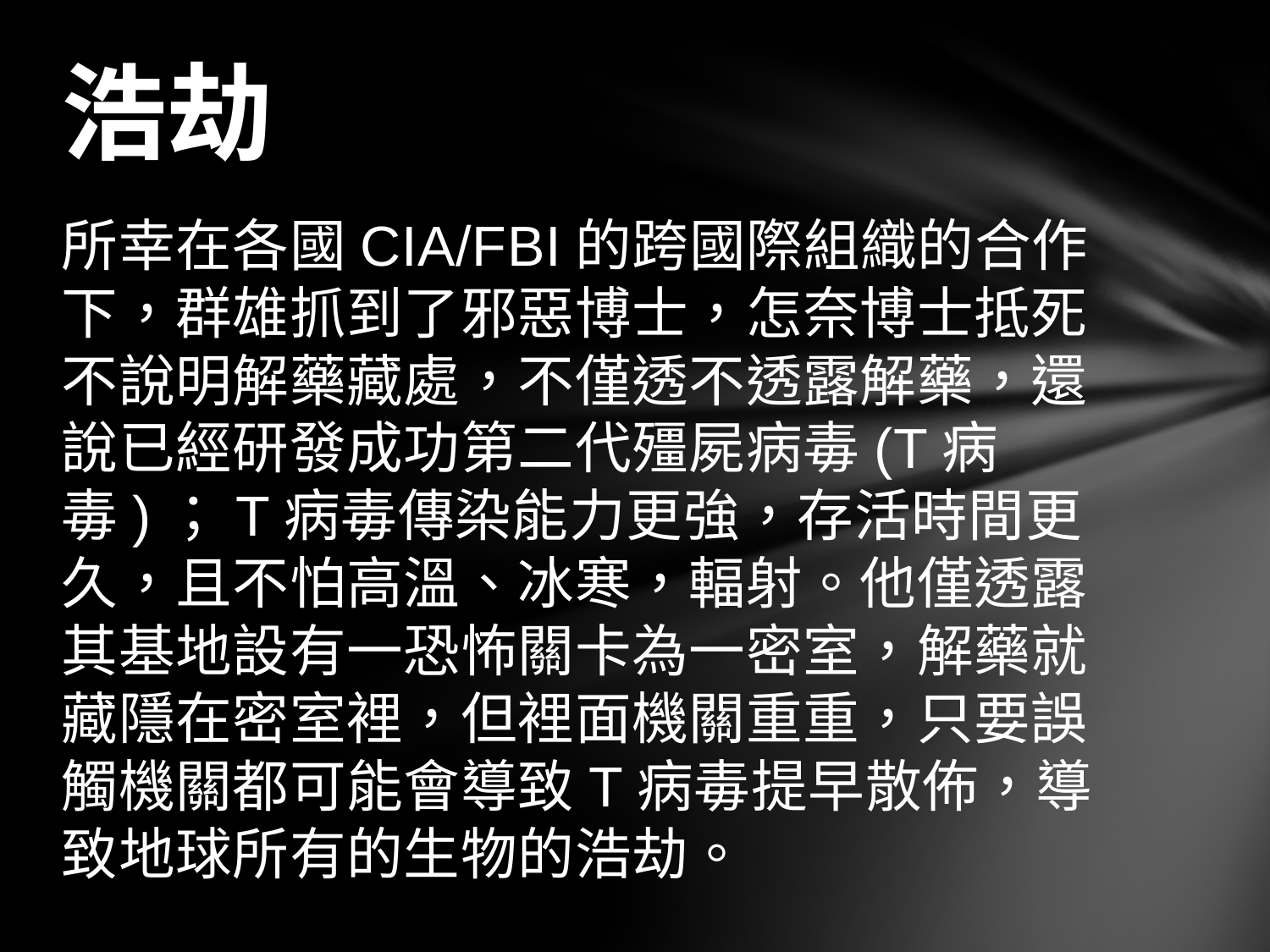

# 浩劫
所幸在各國CIA/FBI的跨國際組織的合作下，群雄抓到了邪惡博士，怎奈博士抵死不說明解藥藏處，不僅透不透露解藥，還說已經研發成功第二代殭屍病毒(T病毒)；T病毒傳染能力更強，存活時間更久，且不怕高溫、冰寒，輻射。他僅透露其基地設有一恐怖關卡為一密室，解藥就藏隱在密室裡，但裡面機關重重，只要誤觸機關都可能會導致T病毒提早散佈，導致地球所有的生物的浩劫。